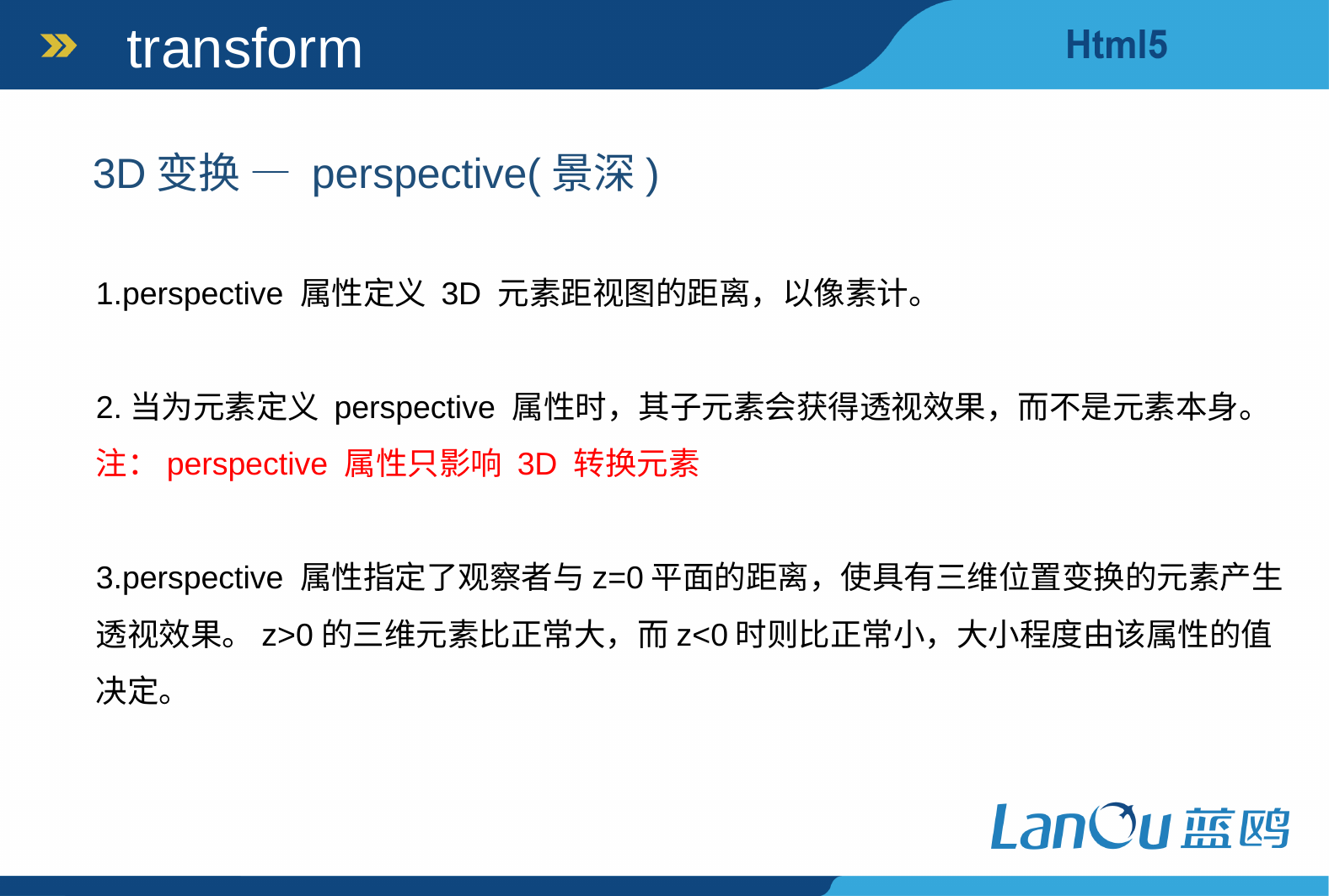

transform
3D变换 — perspective(景深)

1.perspective 属性定义 3D 元素距视图的距离，以像素计。

2.当为元素定义 perspective 属性时，其子元素会获得透视效果，而不是元素本身。
注：perspective 属性只影响 3D 转换元素

3.perspective 属性指定了观察者与z=0平面的距离，使具有三维位置变换的元素产生透视效果。z>0的三维元素比正常大，而z<0时则比正常小，大小程度由该属性的值决定。